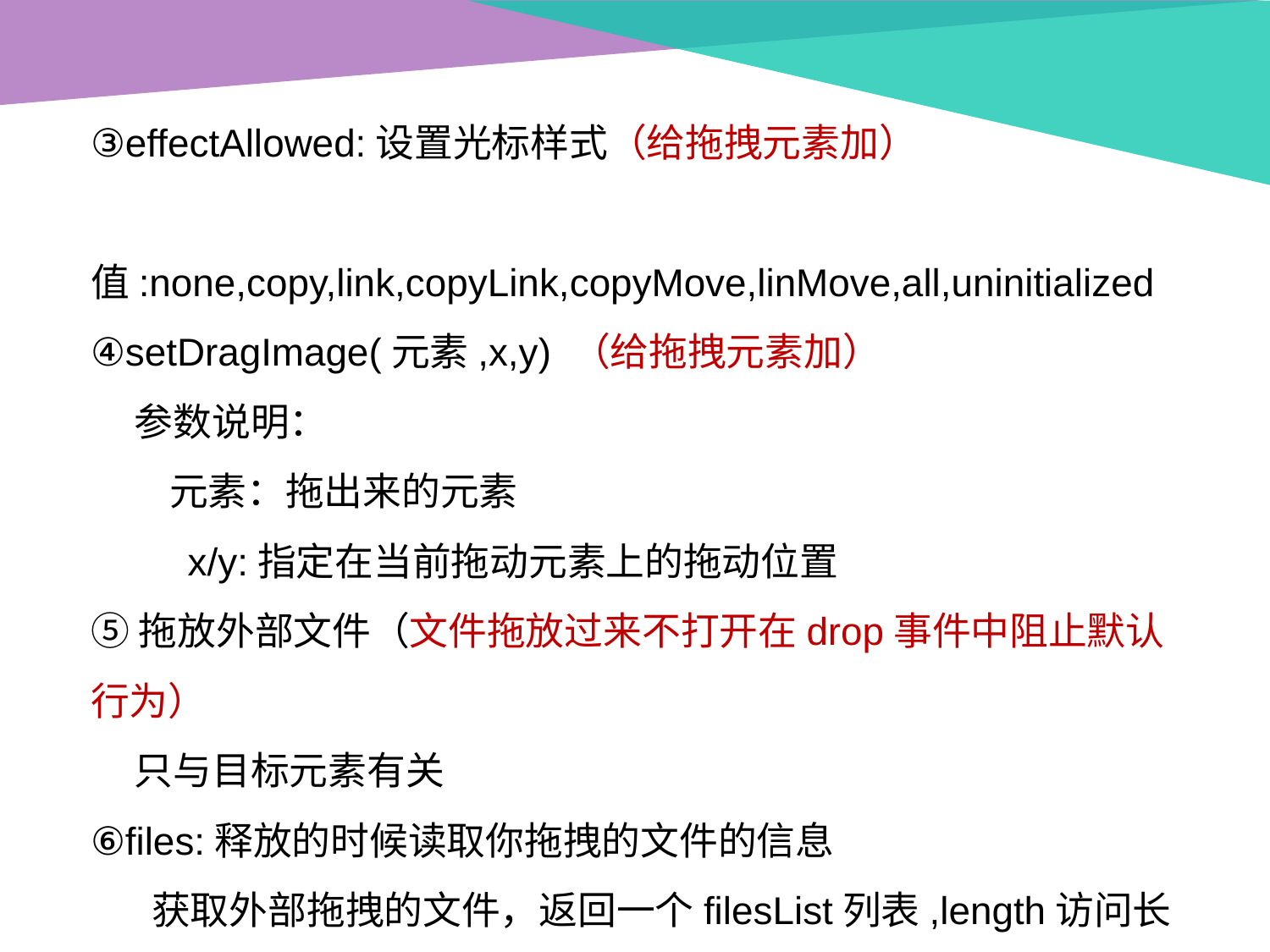

③effectAllowed:设置光标样式（给拖拽元素加）
   值:none,copy,link,copyLink,copyMove,linMove,all,uninitialized
④setDragImage(元素,x,y) （给拖拽元素加）
    参数说明：
        元素：拖出来的元素
         x/y:指定在当前拖动元素上的拖动位置
⑤拖放外部文件（文件拖放过来不打开在drop事件中阻止默认行为）
    只与目标元素有关
⑥files:释放的时候读取你拖拽的文件的信息
      获取外部拖拽的文件，返回一个filesList列表,length访问长度
      filesList下有个type属性可以返回文件类型